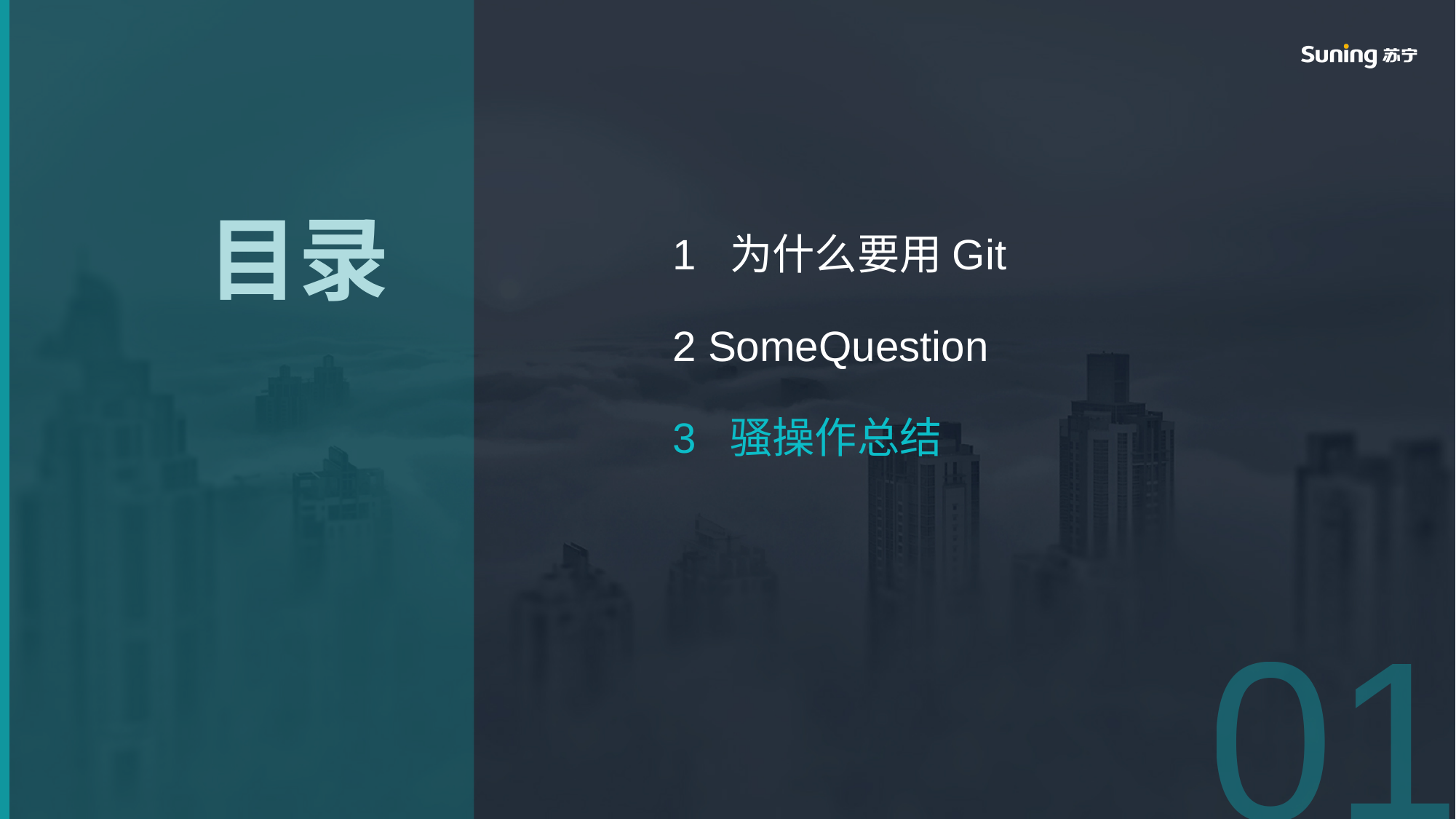

目录
1  为什么要用Git
2 SomeQuestion
3  骚操作总结
01